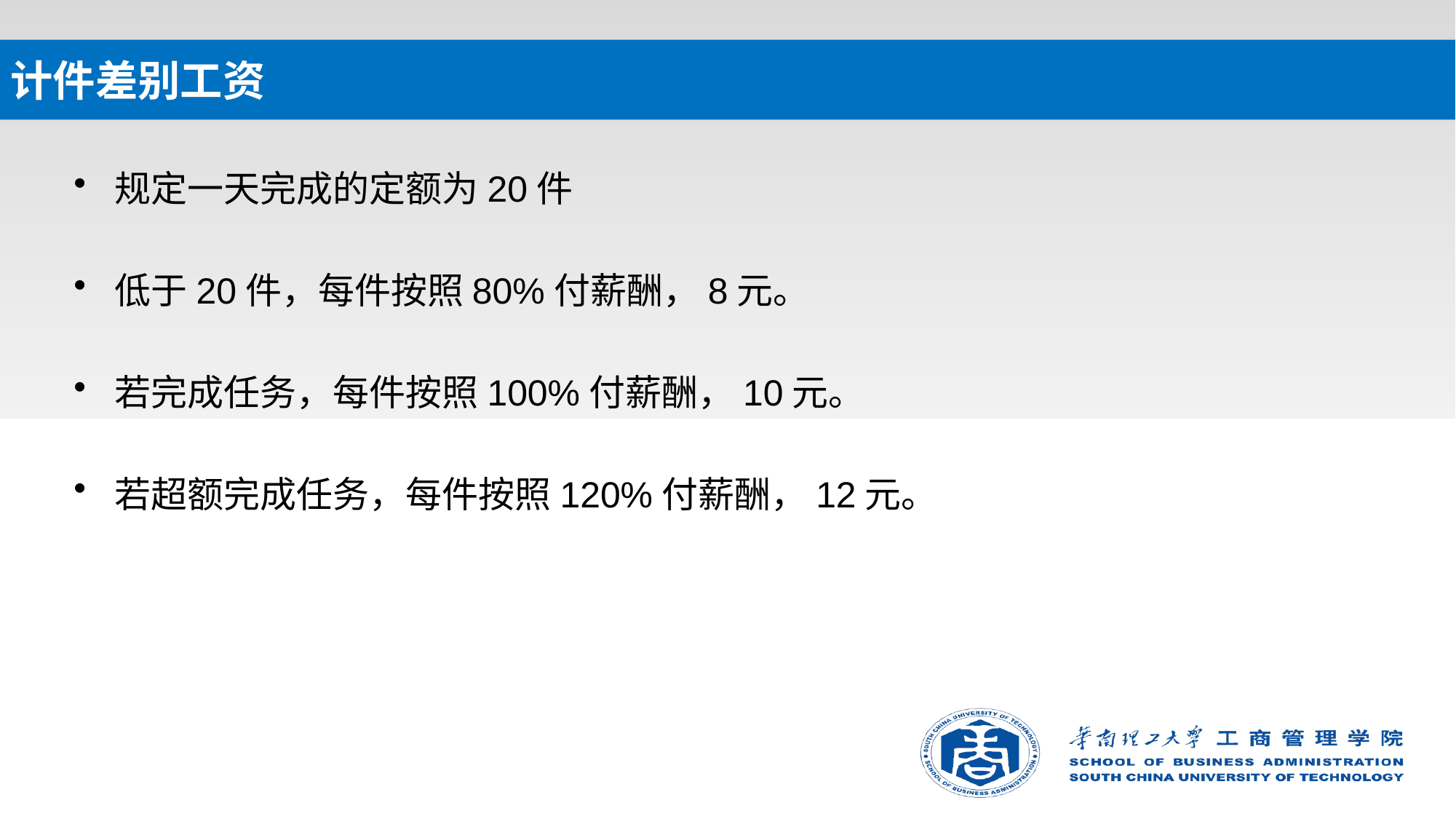

# 计件差别工资
规定一天完成的定额为20件

低于20件，每件按照80%付薪酬，8元。

若完成任务，每件按照100%付薪酬，10元。

若超额完成任务，每件按照120%付薪酬，12元。